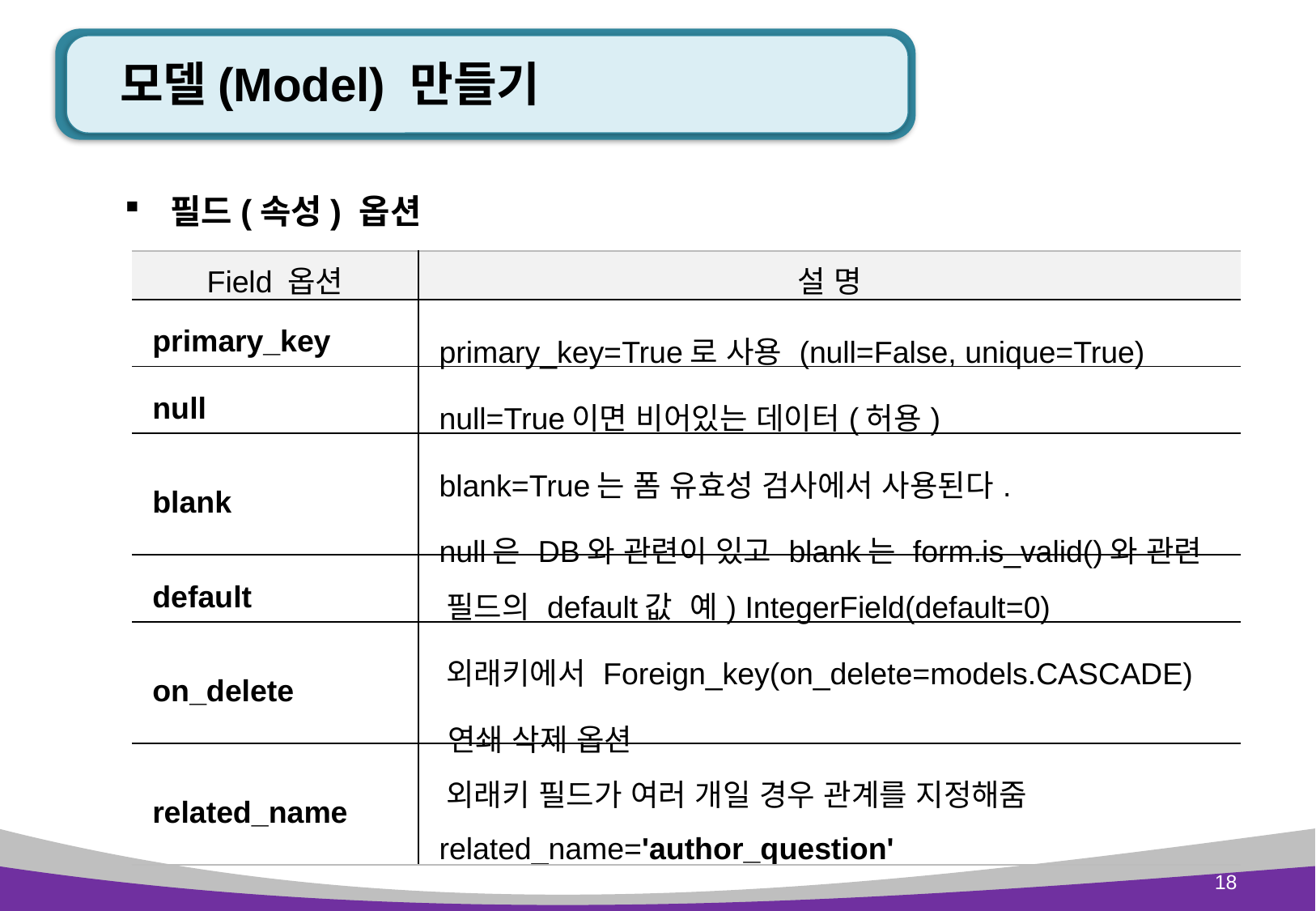

# 모델(Model) 만들기
필드(속성) 옵션
| Field 옵션 | 설 명 |
| --- | --- |
| primary\_key | primary\_key=True로 사용 (null=False, unique=True) |
| null | null=True이면 비어있는 데이터(허용) |
| blank | blank=True는 폼 유효성 검사에서 사용된다. null은 DB와 관련이 있고 blank는 form.is\_valid()와 관련 |
| default | 필드의 default값 예) IntegerField(default=0) |
| on\_delete | 외래키에서 Foreign\_key(on\_delete=models.CASCADE) 연쇄 삭제 옵션 |
| related\_name | 외래키 필드가 여러 개일 경우 관계를 지정해줌 related\_name='author\_question' |
18